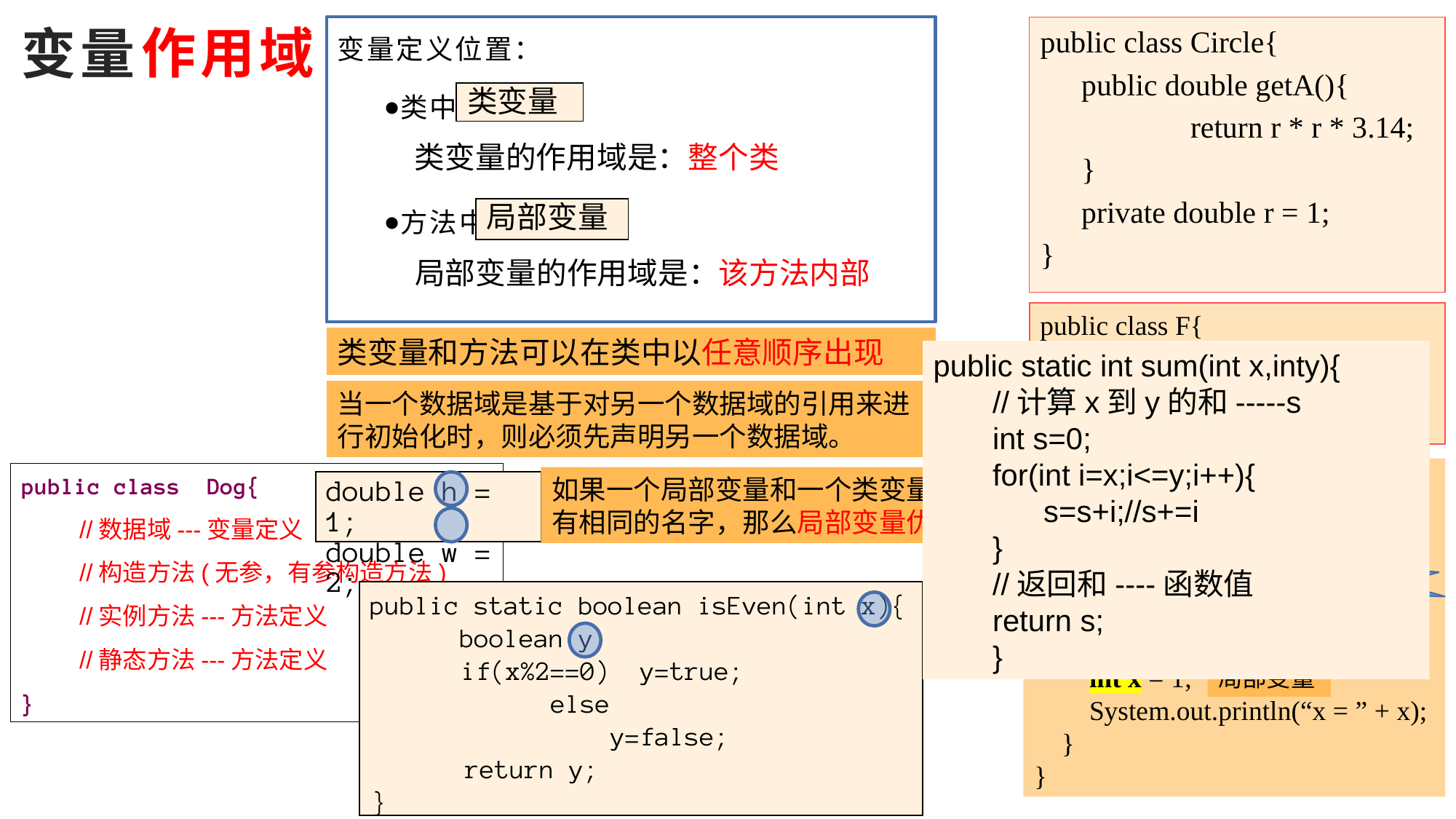

# 作用域
变量
变量定义位置：
类中

方法中

public class Circle{
	public double getA(){
		return r * r * 3.14;
	}
	private double r = 1;
}
类变量
类变量的作用域是：整个类
局部变量
局部变量的作用域是：该方法内部
public class F{
    private int i;
    private int j = i + 1;
}
类变量和方法可以在类中以任意顺序出现
public static int sum(int x,inty){
//计算x到y的和-----s
int s=0;
for(int i=x;i<=y;i++){
s=s+i;//s+=i
}
//返回和----函数值
return s;
}
当一个数据域是基于对另一个数据域的引用来进行初始化时，则必须先声明另一个数据域。
i必须在j之前声明
public class F{
    private int x = 0;
    private int  y = 0;
    public F(){
    }
    public void p(){
        int x = 1;
        System.out.println(“x = ” + x);
    }
}
public class  Dog{
//数据域---变量定义
//构造方法(无参，有参构造方法)
//实例方法---方法定义
//静态方法---方法定义
}
如果一个局部变量和一个类变量具有相同的名字，那么局部变量优先。
double h = 1;
double w = 2;

类变量

名字相同？
public static boolean isEven(int x){
      boolean y;
if(x%2==0)  y=true;
      else
          y=false;
return y;
}

局部变量